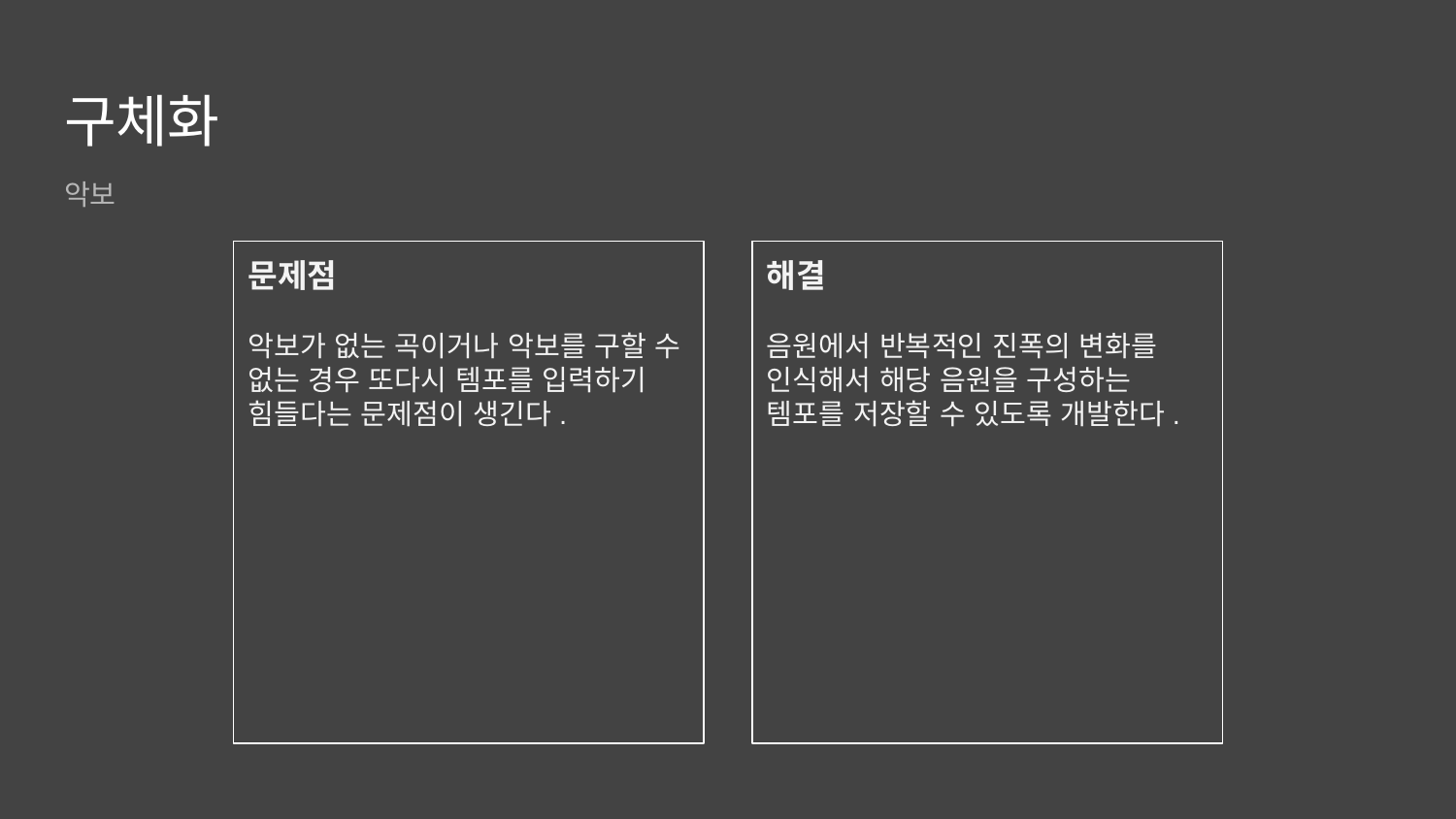

# 구체화
악보
문제점

악보가 없는 곡이거나 악보를 구할 수 없는 경우 또다시 템포를 입력하기 힘들다는 문제점이 생긴다.
해결

음원에서 반복적인 진폭의 변화를 인식해서 해당 음원을 구성하는 템포를 저장할 수 있도록 개발한다.